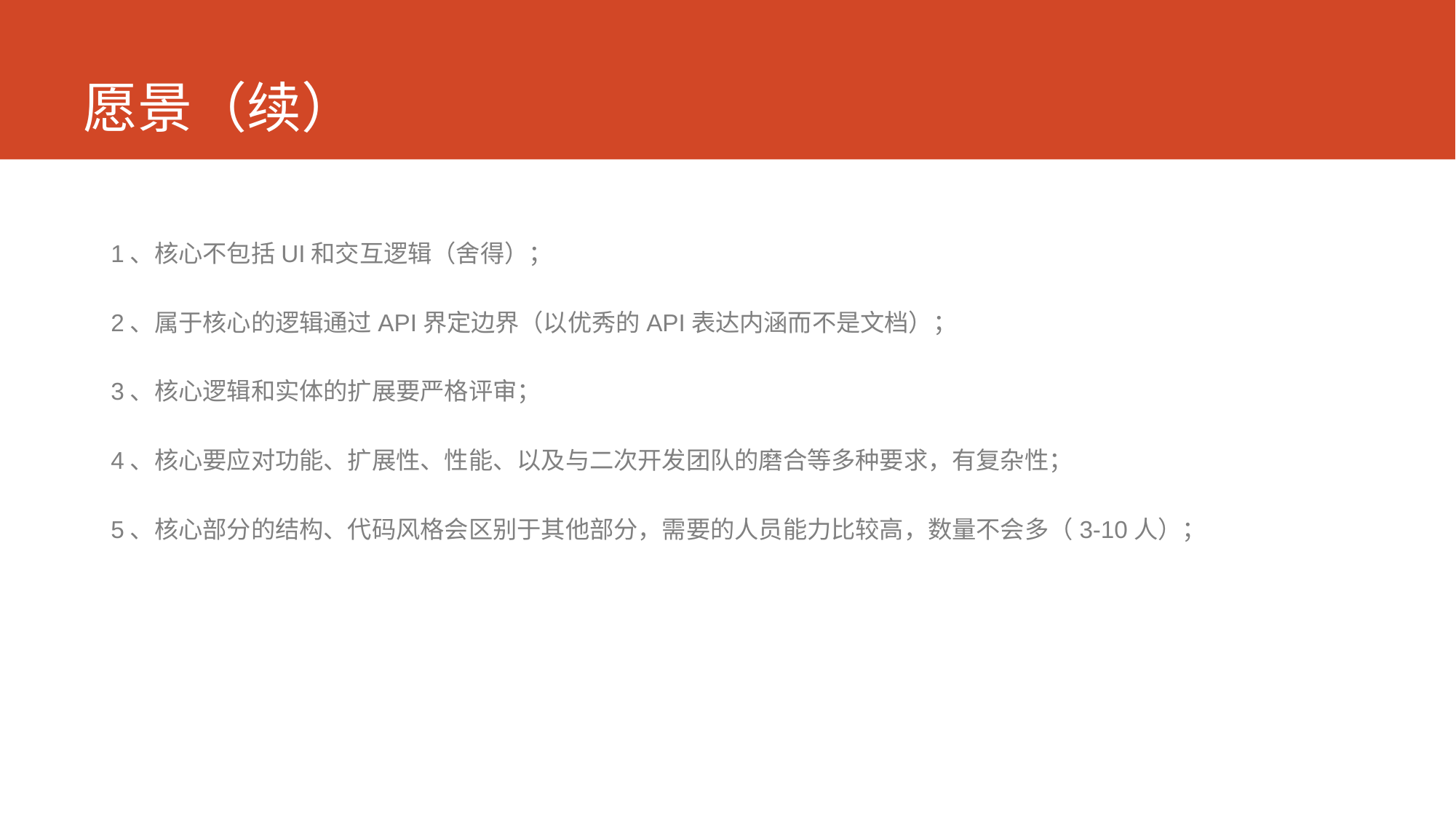

# 愿景（续）
1、核心不包括UI和交互逻辑（舍得）；
2、属于核心的逻辑通过API界定边界（以优秀的API表达内涵而不是文档）；
3、核心逻辑和实体的扩展要严格评审；
4、核心要应对功能、扩展性、性能、以及与二次开发团队的磨合等多种要求，有复杂性；
5、核心部分的结构、代码风格会区别于其他部分，需要的人员能力比较高，数量不会多（3-10人）；